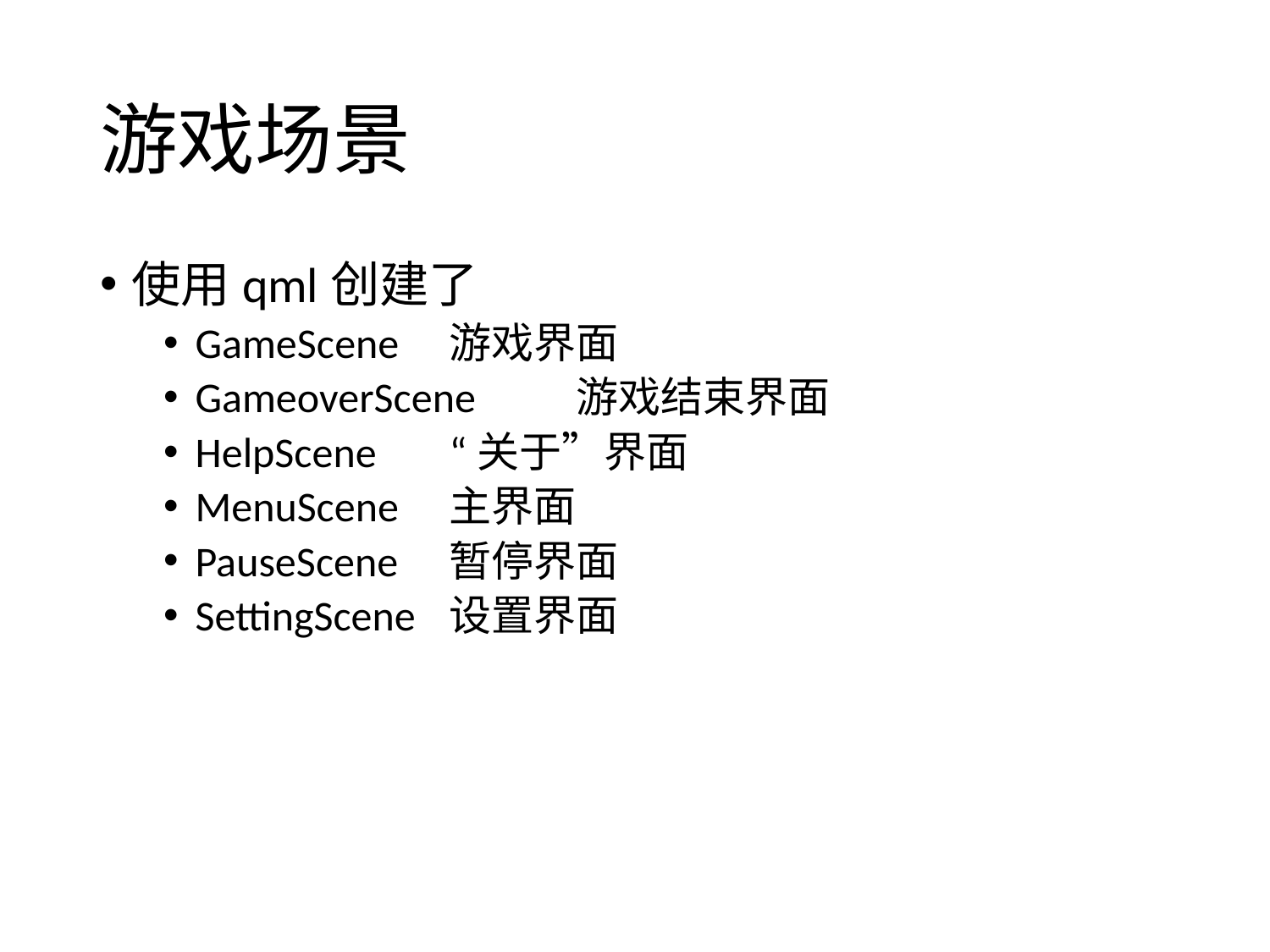

# 游戏场景
使用qml创建了
GameScene	游戏界面
GameoverScene	游戏结束界面
HelpScene	“关于”界面
MenuScene	主界面
PauseScene	暂停界面
SettingScene	设置界面